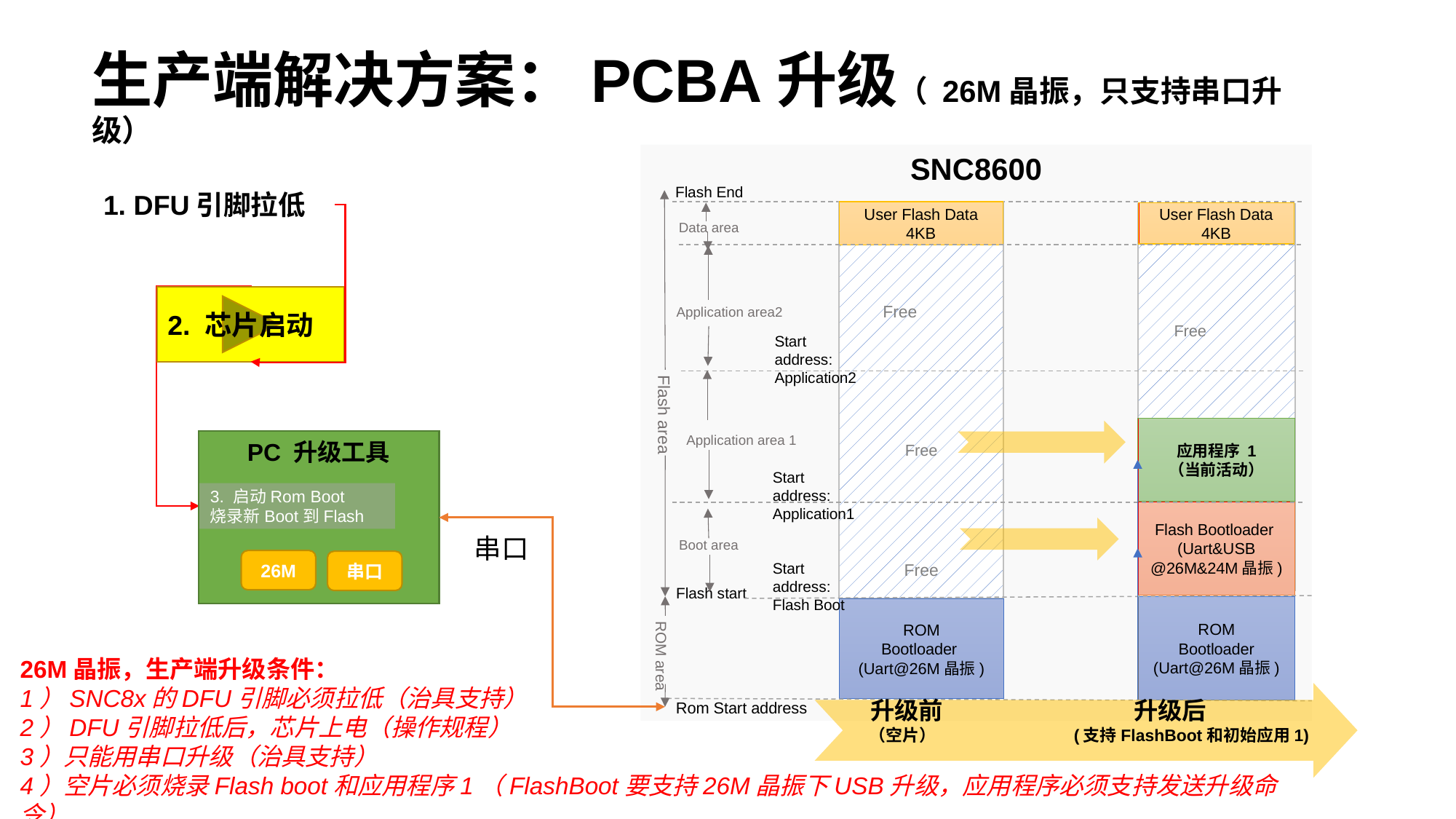

生产端解决方案：PCBA升级（ 26M晶振，只支持串口升级）
SNC8600
Flash End
Data area
User Flash Data
4KB

Free

Free

Free

ROM
Bootloader
(Uart@26M晶振)
ROM
Bootloader
(Uart@26M晶振)
User Flash Data
4KB
Free

Flash Bootloader
(Uart&USB
@26M&24M晶振)
应用程序 1
（当前活动）
Application area2
Start address:
Application2
Flash area
Application area 1

Start address:
Application1
Boot area

Start address:
Flash Boot

Flash start
ROM area
  升级前                                   升级后
   （空片）                                   (支持FlashBoot和初始应用1)
Rom Start address
1. DFU引脚拉低
2. 芯片启动
PC 升级工具
3. 启动Rom Boot
烧录新Boot到Flash
26M
串口
串口
26M晶振，生产端升级条件：
1）SNC8x的DFU引脚必须拉低（治具支持）
2）DFU引脚拉低后，芯片上电（操作规程）
3）只能用串口升级（治具支持）
4）空片必须烧录Flash boot和应用程序1（FlashBoot要支持26M晶振下USB升级，应用程序必须支持发送升级命令）